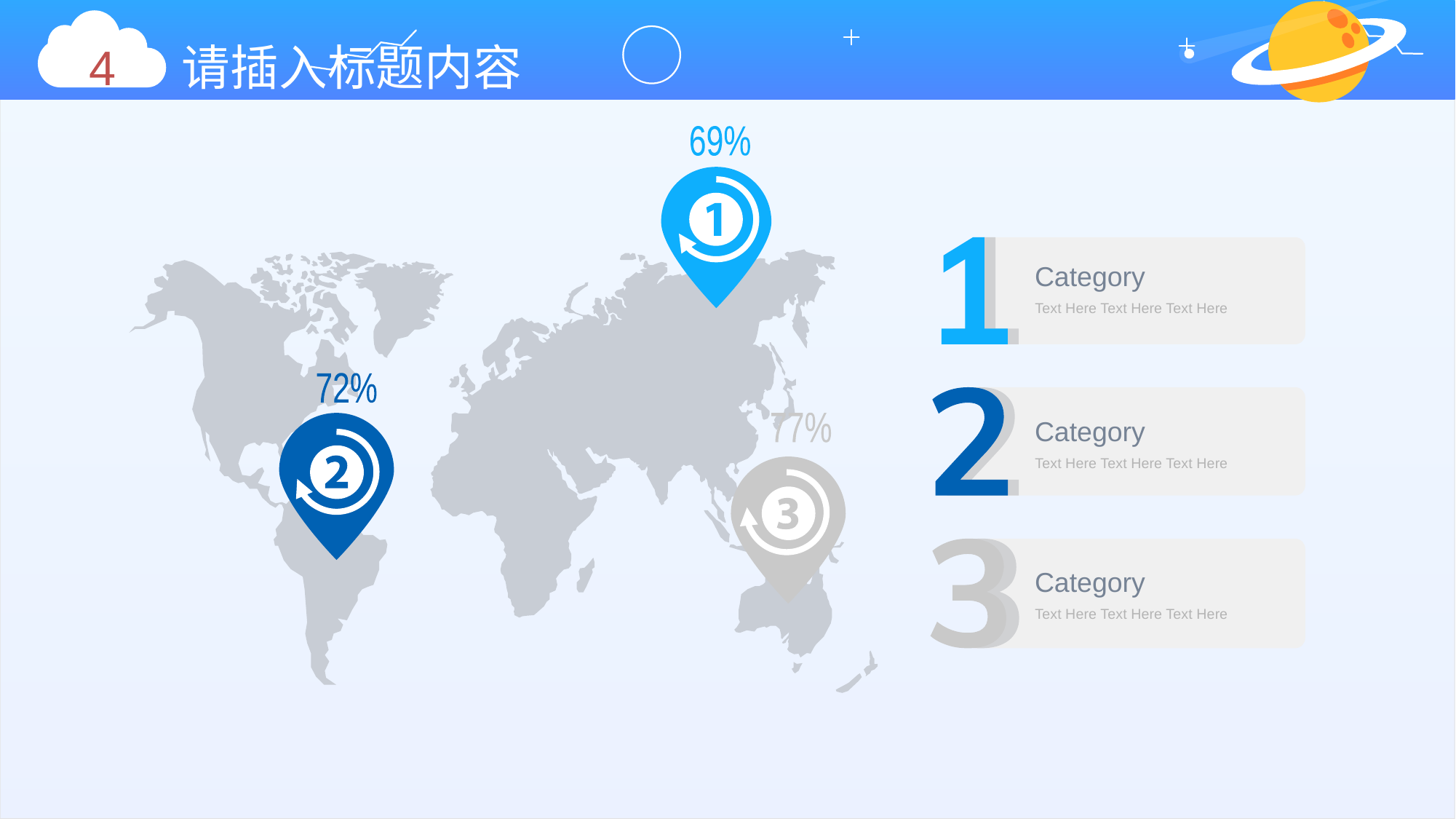

4    请插入标题内容
69%

Category
Text Here Text Here Text Here

72%

Category
77%

Text Here Text Here Text Here

Category
Text Here Text Here Text Here